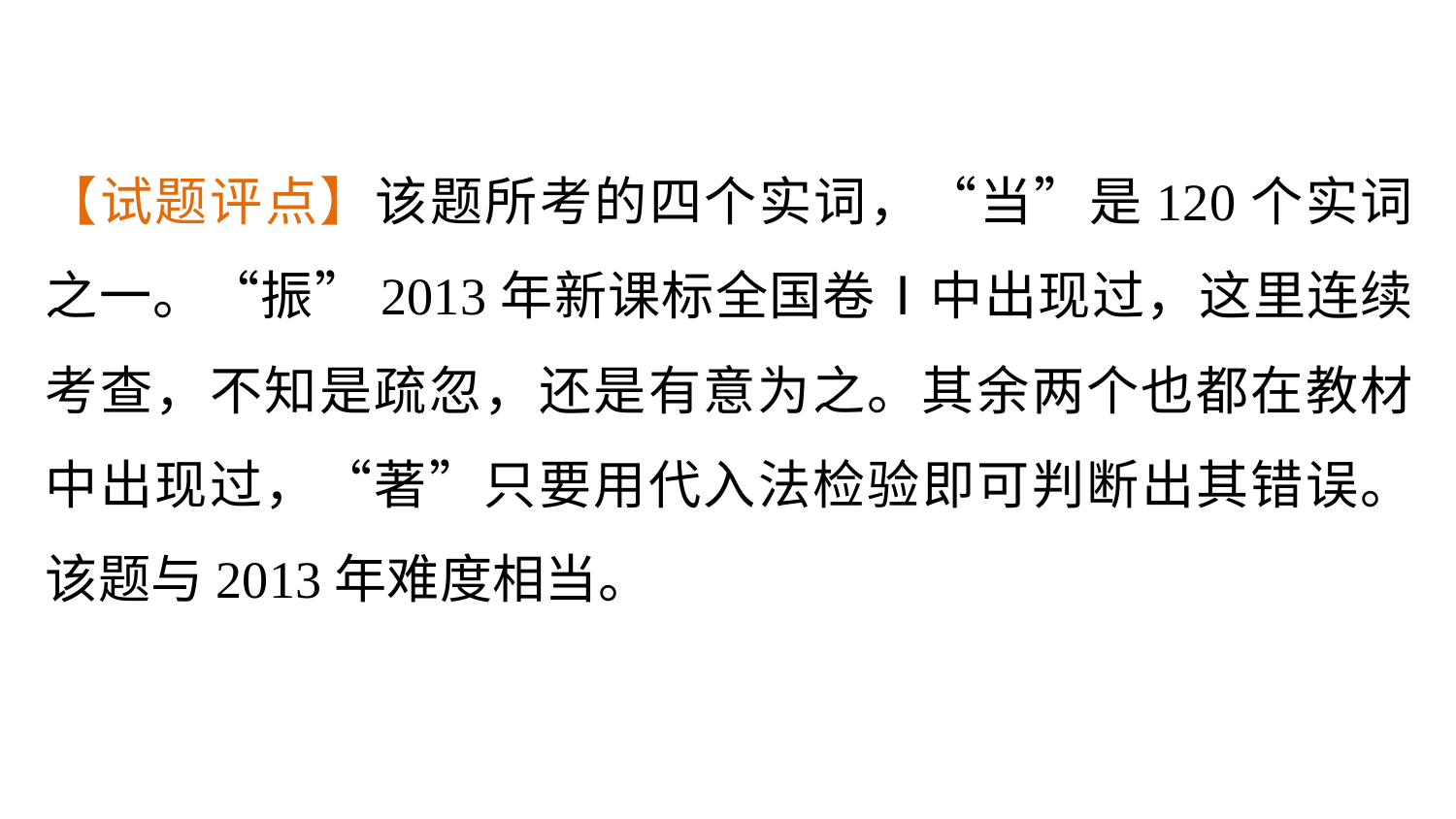

【试题评点】该题所考的四个实词，“当”是120个实词之一。“振”2013年新课标全国卷Ⅰ中出现过，这里连续考查，不知是疏忽，还是有意为之。其余两个也都在教材中出现过，“著”只要用代入法检验即可判断出其错误。该题与2013年难度相当。